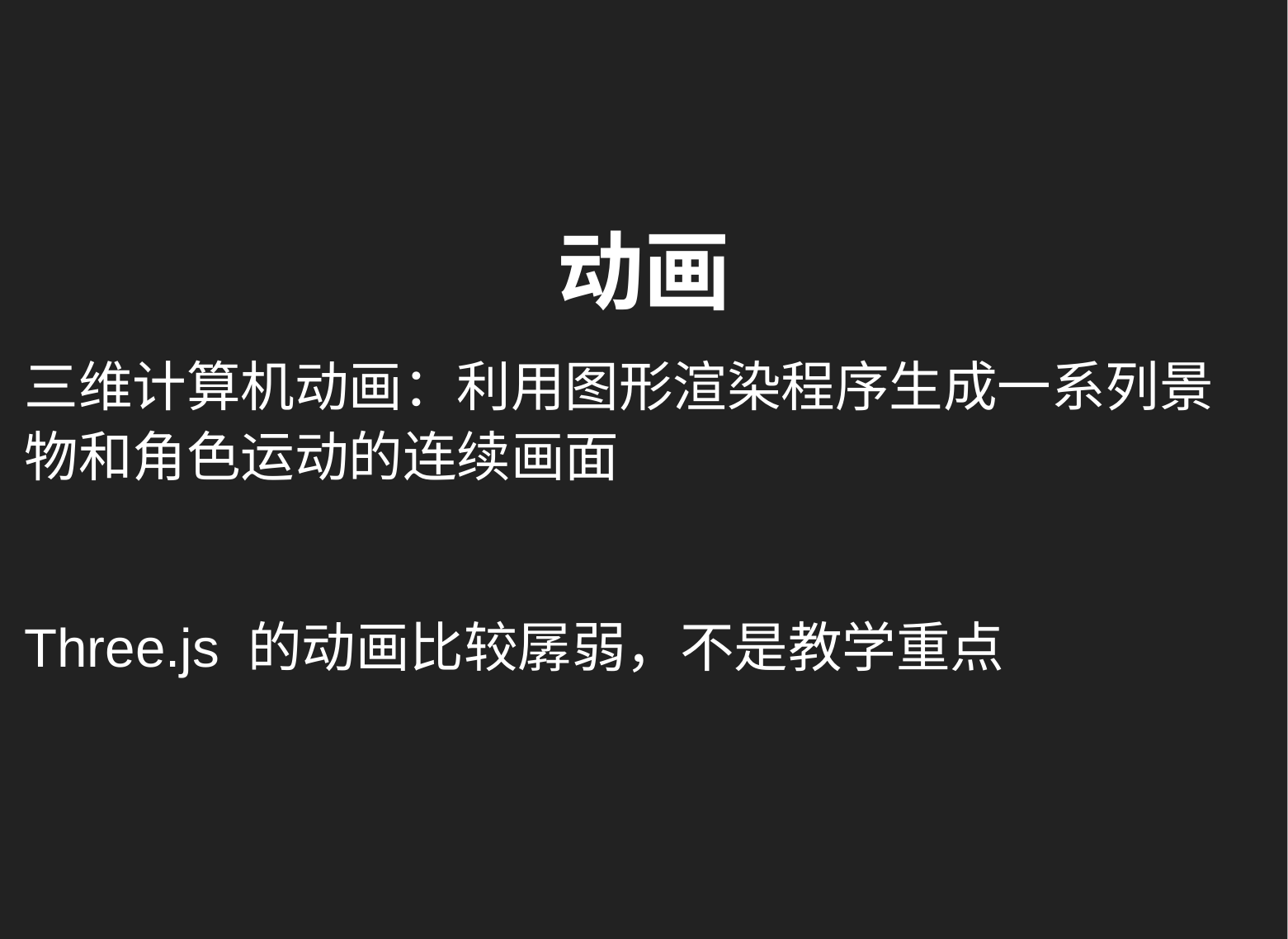

动画
三维计算机动画：利用图形渲染程序生成一系列景
物和角色运动的连续画面
Three.js 的动画比较孱弱，不是教学重点